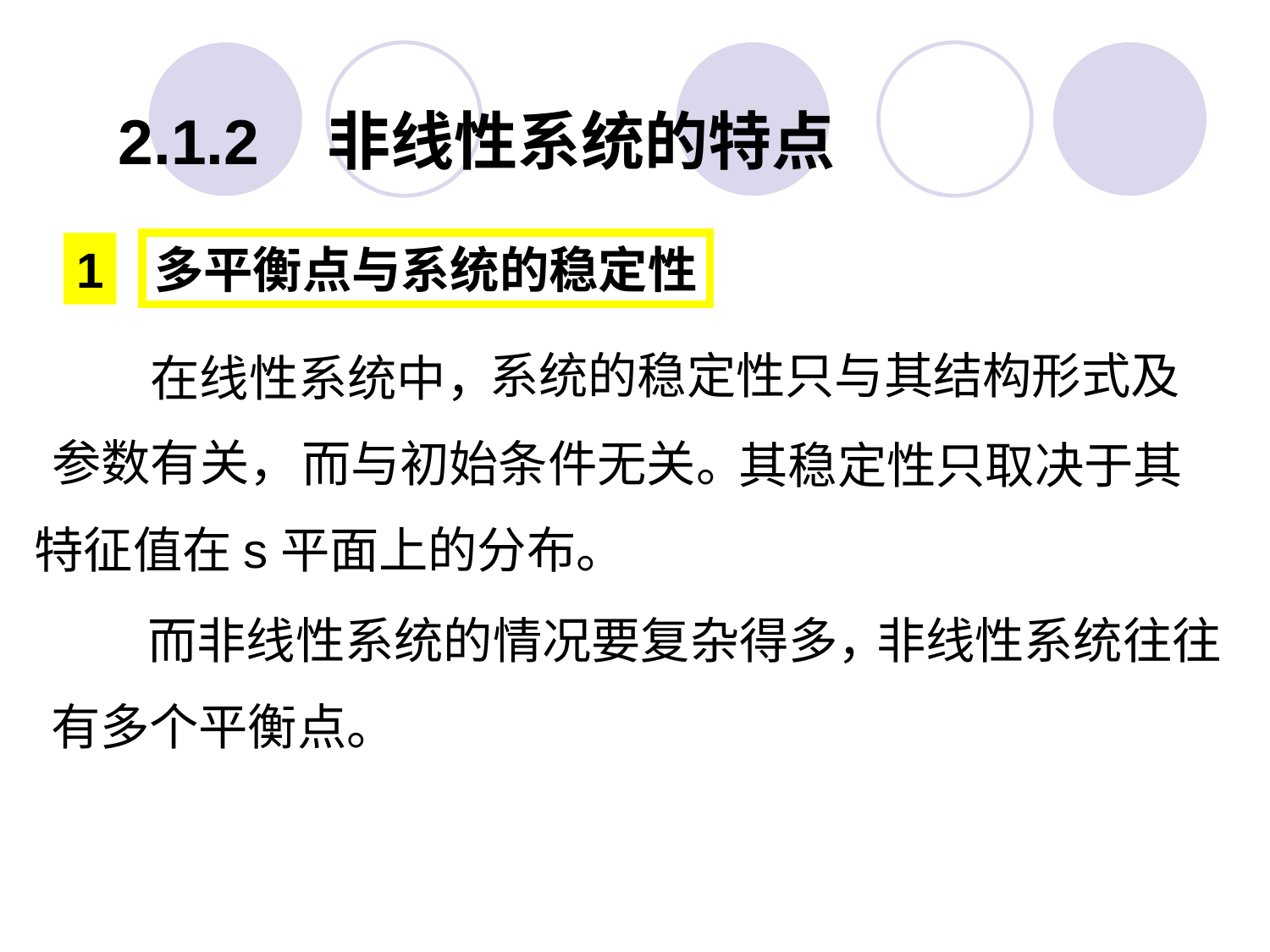

2.1.2   非线性系统的特点
1
多平衡点与系统的稳定性
系统的稳定性只与其结构形式及
参数有关，
在线性系统中，
而与初始条件无关。
其稳定性只取决于其
特征值在s平面上的分布。
非线性系统往往
有多个平衡点。
而非线性系统的情况要复杂得多，
3